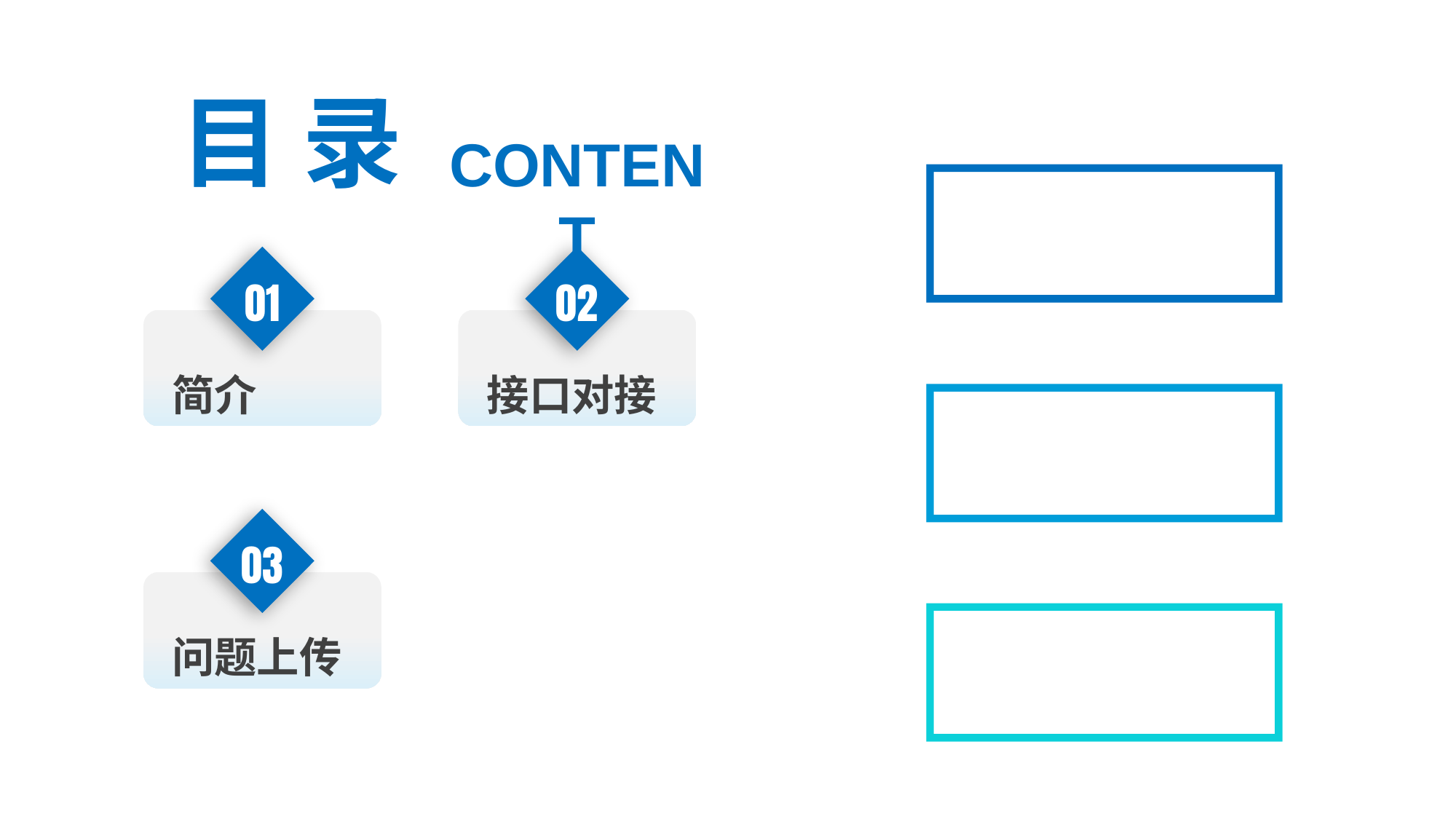

目 录
CONTENT

01

简介

02

接口对接

03

问题上传